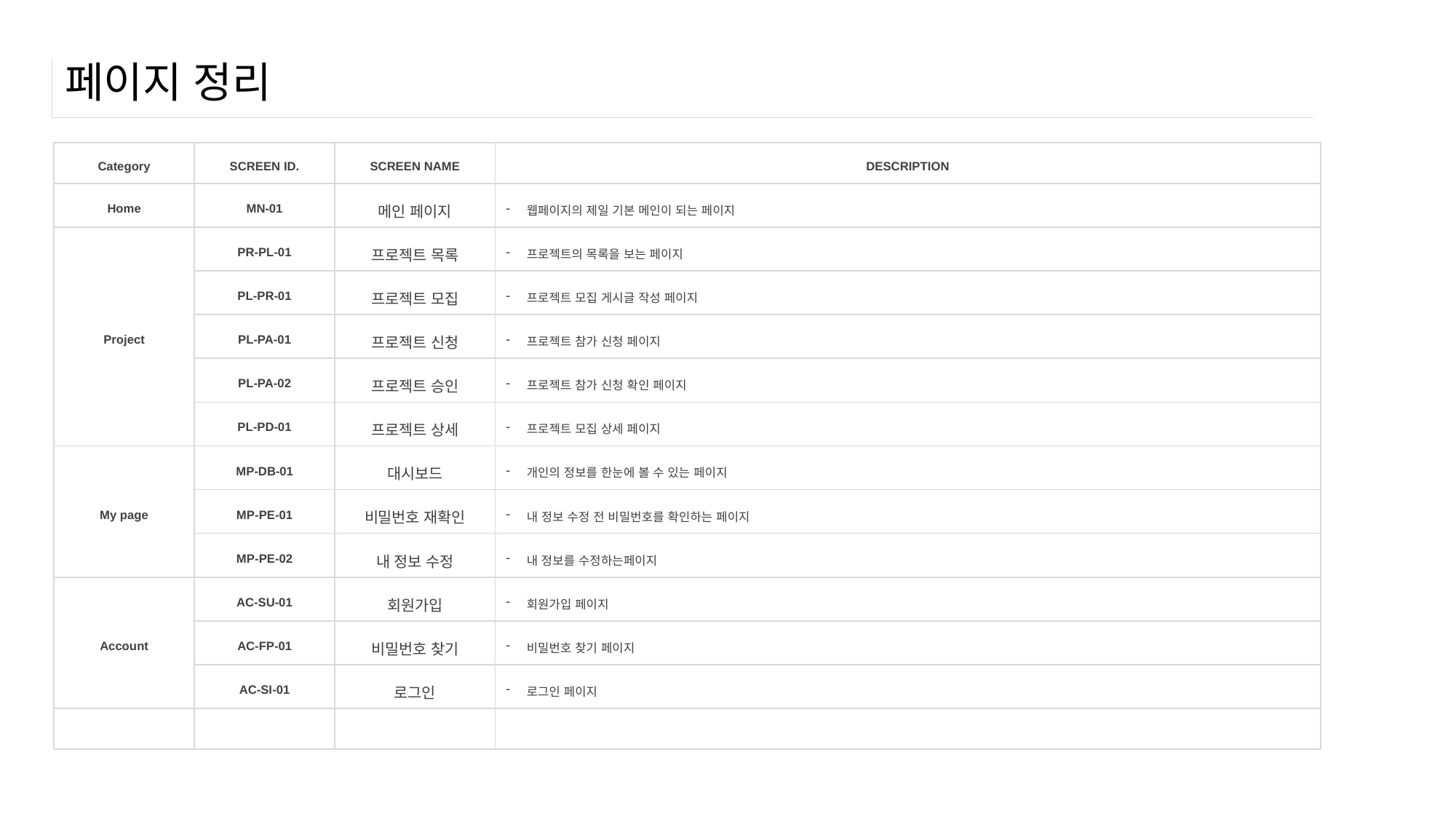

# 페이지 정리
| Category | SCREEN ID. | SCREEN NAME | DESCRIPTION |
| --- | --- | --- | --- |
| Home | MN-01 | 메인 페이지 | 웹페이지의 제일 기본 메인이 되는 페이지 |
| Project | PR-PL-01 | 프로젝트 목록 | 프로젝트의 목록을 보는 페이지 |
|  | PL-PR-01 | 프로젝트 모집 | 프로젝트 모집 게시글 작성 페이지 |
|  | PL-PA-01 | 프로젝트 신청 | 프로젝트 참가 신청 페이지 |
|  | PL-PA-02 | 프로젝트 승인 | 프로젝트 참가 신청 확인 페이지 |
|  | PL-PD-01 | 프로젝트 상세 | 프로젝트 모집 상세 페이지 |
| My page | MP-DB-01 | 대시보드 | 개인의 정보를 한눈에 볼 수 있는 페이지 |
|  | MP-PE-01 | 비밀번호 재확인 | 내 정보 수정 전 비밀번호를 확인하는 페이지 |
|  | MP-PE-02 | 내 정보 수정 | 내 정보를 수정하는페이지 |
| Account | AC-SU-01 | 회원가입 | 회원가입 페이지 |
|  | AC-FP-01 | 비밀번호 찾기 | 비밀번호 찾기 페이지 |
|  | AC-SI-01 | 로그인 | 로그인 페이지 |
|  |  |  |  |